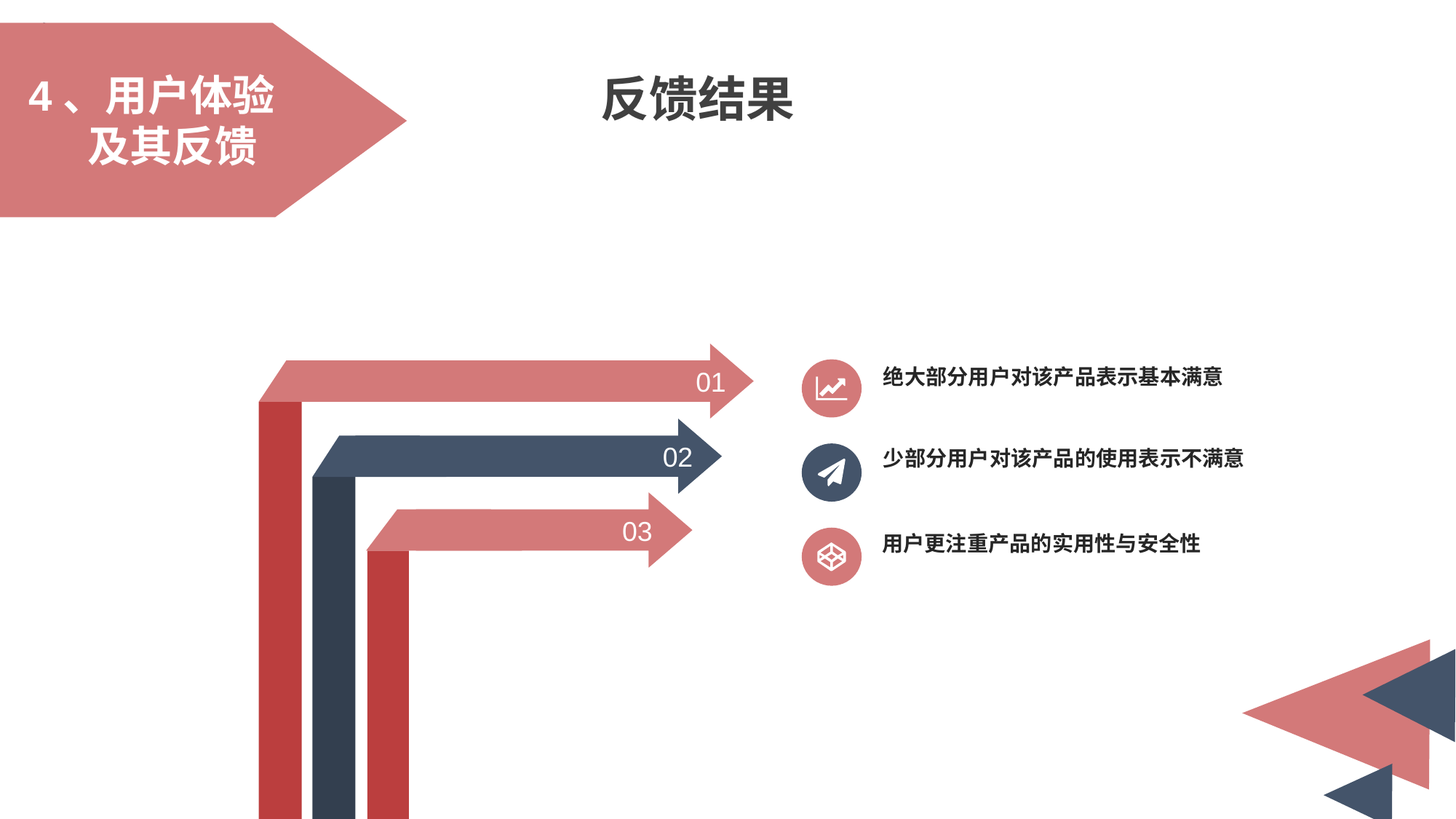

4、用户体验
     及其反馈
反馈结果

绝大部分用户对该产品表示基本满意

01

少部分用户对该产品的使用表示不满意
02

03
用户更注重产品的实用性与安全性